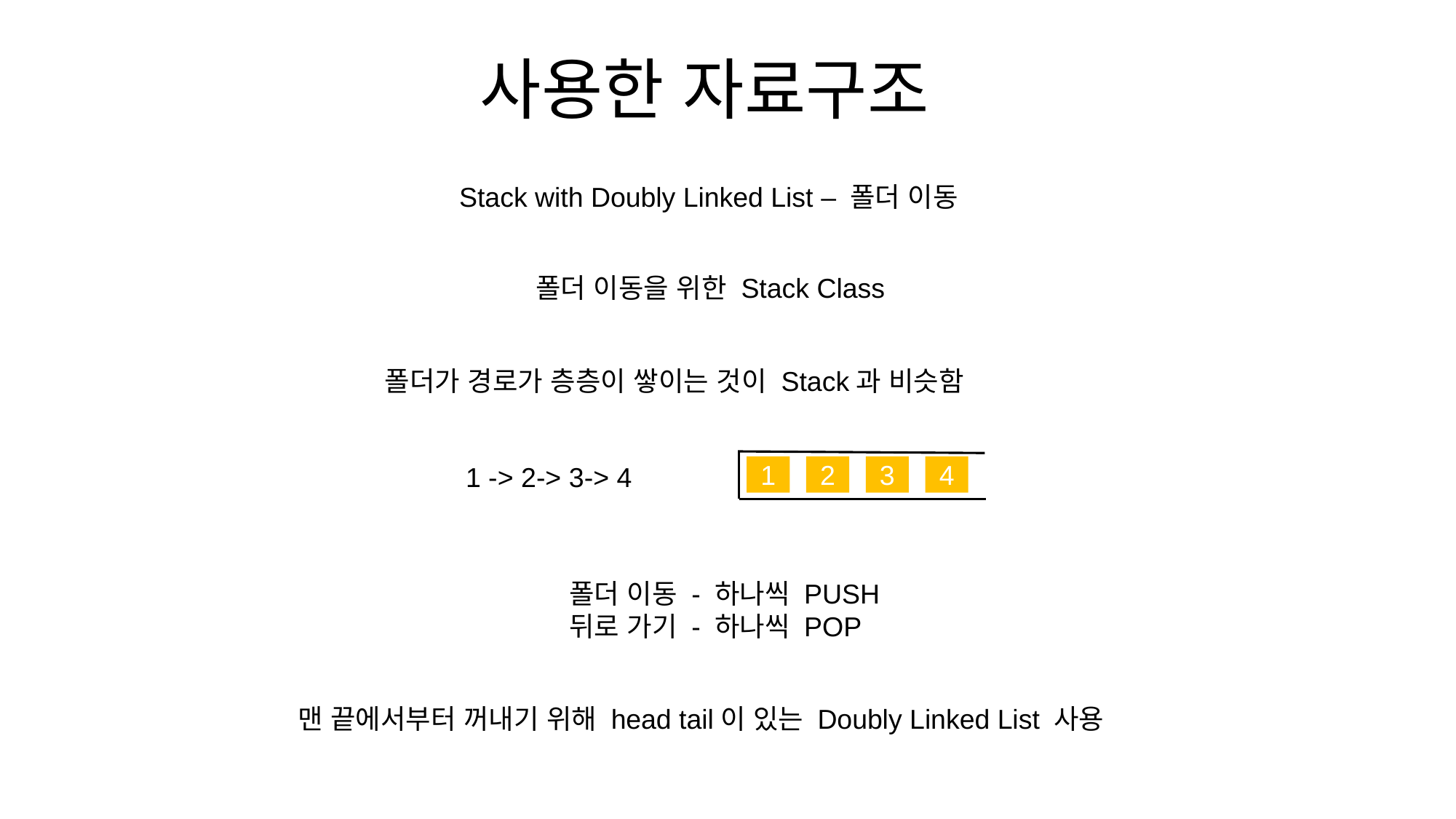

사용한 자료구조
Stack with Doubly Linked List – 폴더 이동
폴더 이동을 위한 Stack Class
폴더가 경로가 층층이 쌓이는 것이 Stack과 비슷함
1 -> 2-> 3-> 4
4
2
3
1
폴더 이동 - 하나씩 PUSH
뒤로 가기 - 하나씩 POP
맨 끝에서부터 꺼내기 위해 head tail이 있는 Doubly Linked List 사용